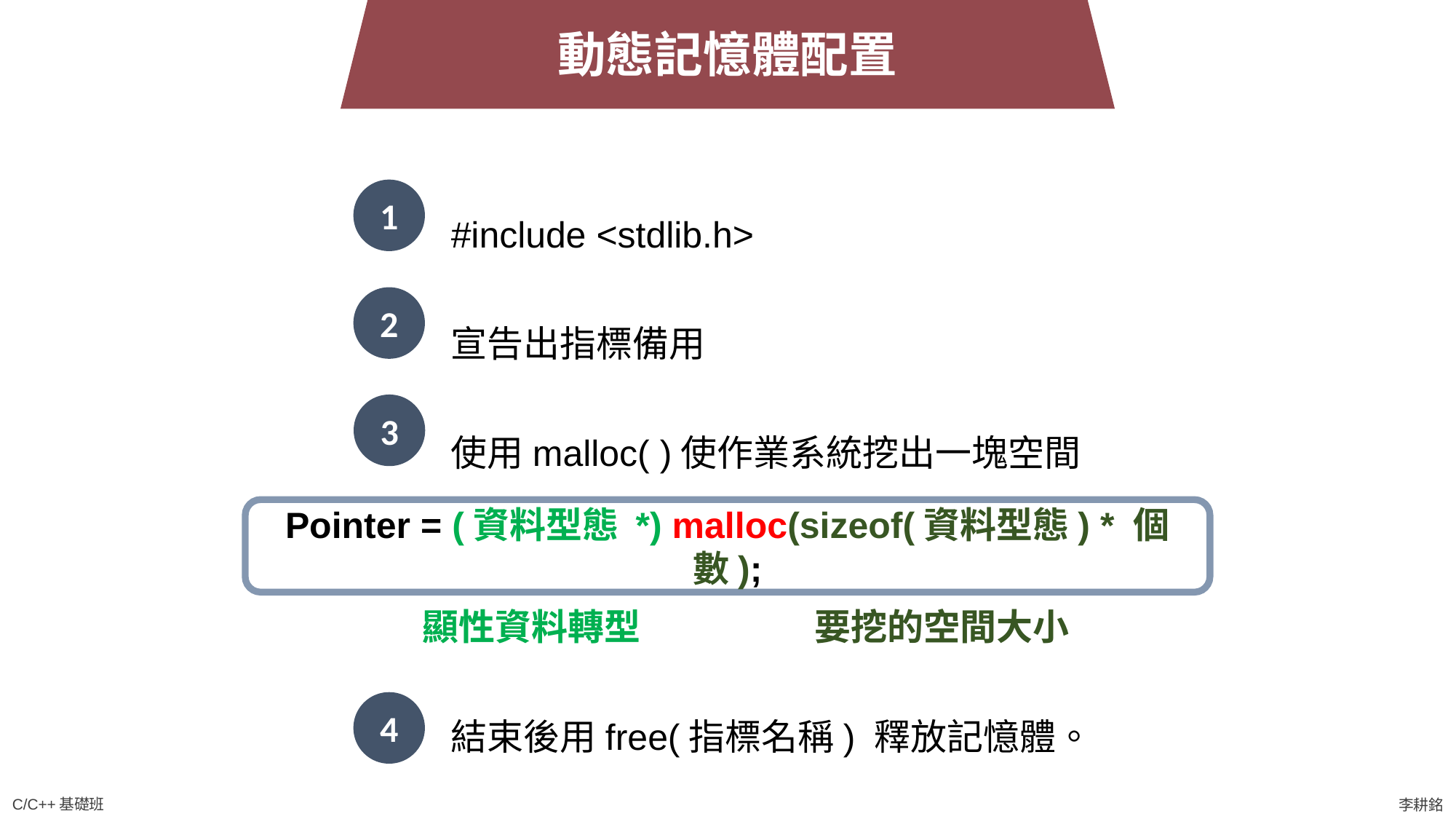

動態記憶體配置
#include <stdlib.h>
宣告出指標備用
使用malloc( )使作業系統挖出一塊空間

結束後用free(指標名稱) 釋放記憶體。
1
2
3
Pointer = (資料型態 *) malloc(sizeof(資料型態) * 個數);
顯性資料轉型
要挖的空間大小
4
C/C++基礎班
李耕銘